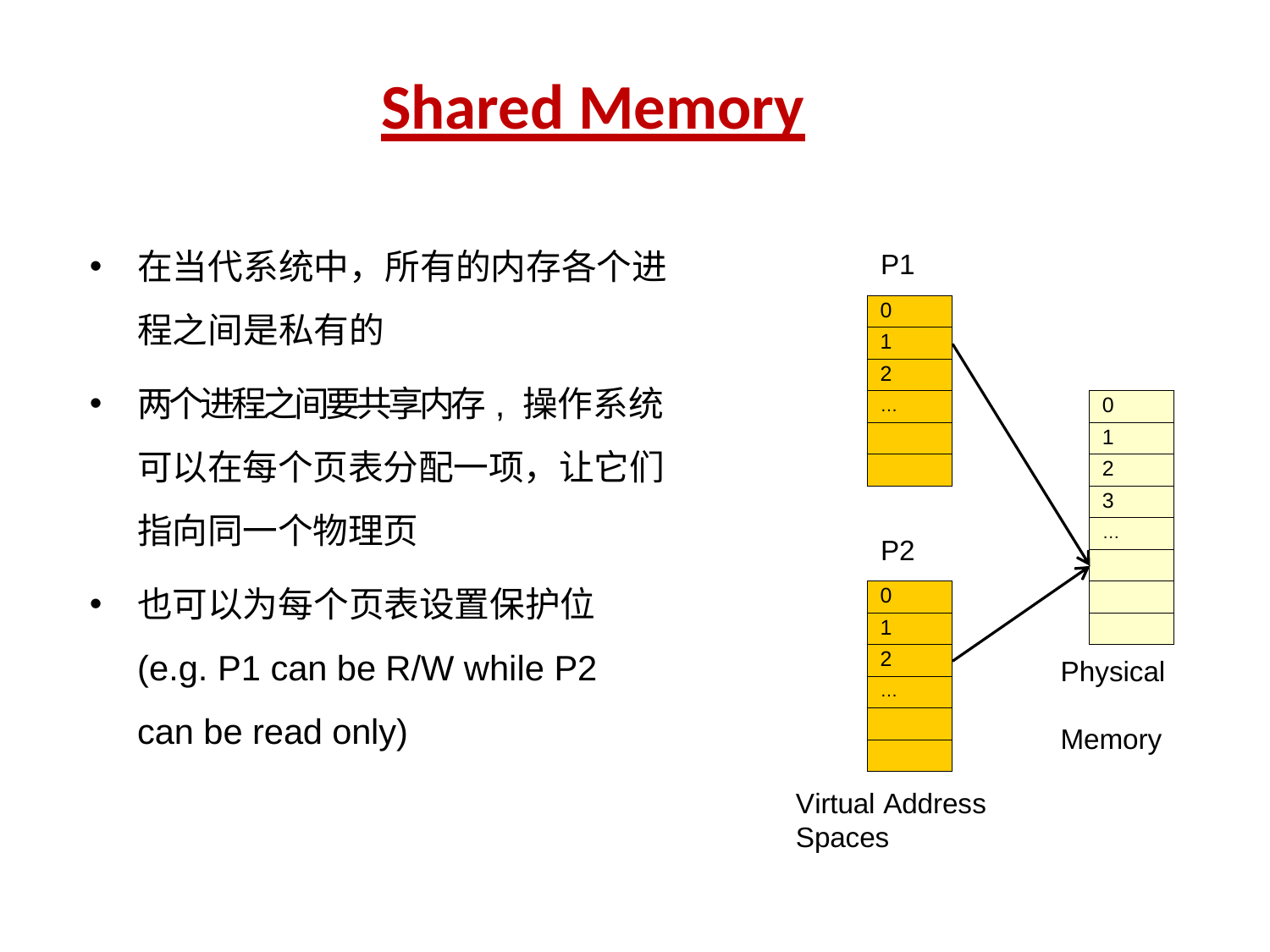

# Shared Memory
在当代系统中，所有的内存各个进程之间是私有的
两个进程之间要共享内存, 操作系统可以在每个页表分配一项，让它们指向同一个物理页
也可以为每个页表设置保护位 (e.g. P1 can be R/W while P2  can be read only)
P1
| 0 |
| --- |
| 1 |
| 2 |
| … |
|  |
|  |

| 0 |
| --- |
| 1 |
| 2 |
| 3 |
| … |
|  |
|  |
|  |
P2
| 0 |
| --- |
| 1 |
| 2 |
| … |
|  |
|  |
Physical  Memory
Virtual Address
Spaces